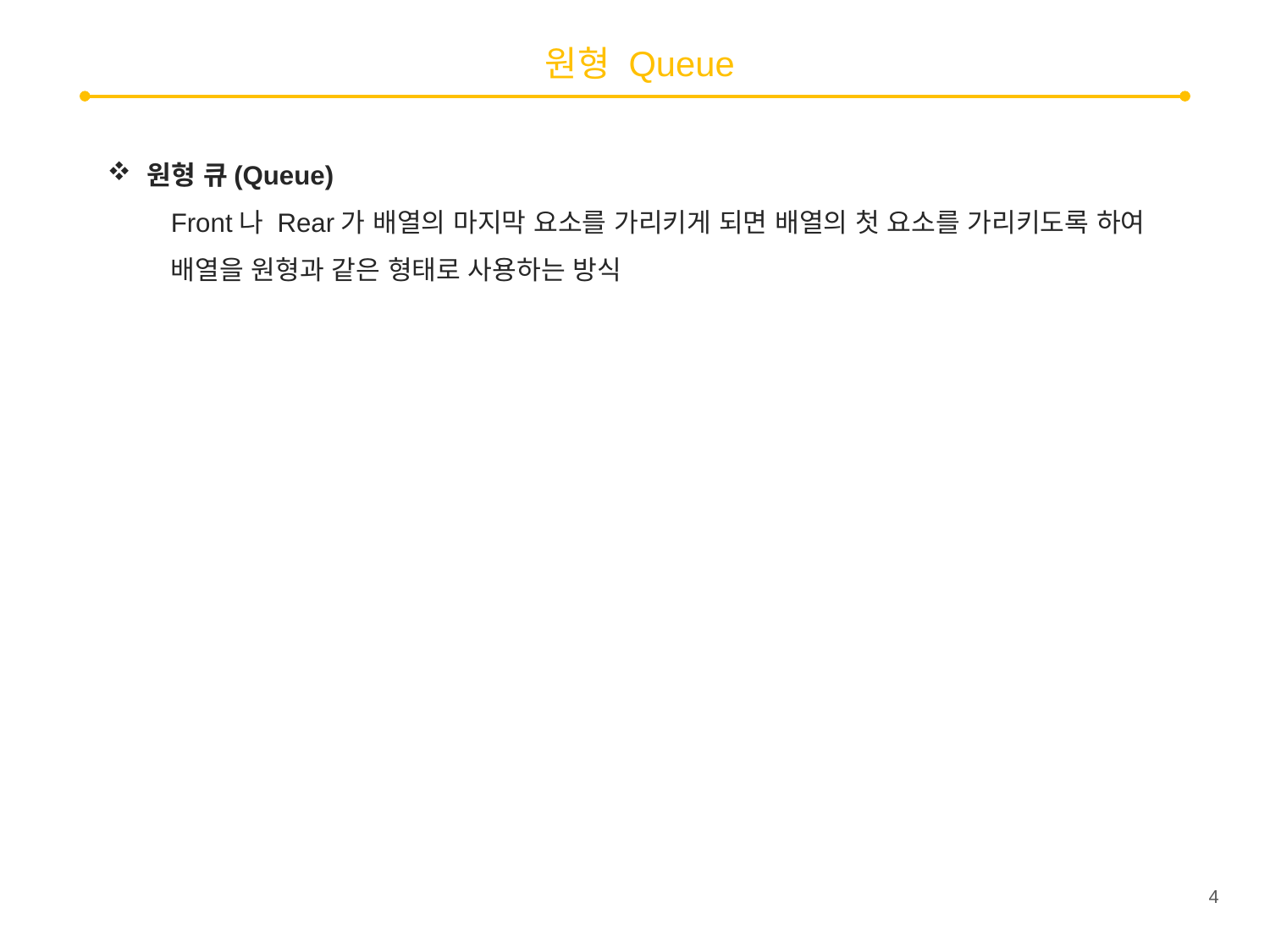

# 원형 Queue
원형 큐(Queue)
Front나 Rear가 배열의 마지막 요소를 가리키게 되면 배열의 첫 요소를 가리키도록 하여
배열을 원형과 같은 형태로 사용하는 방식